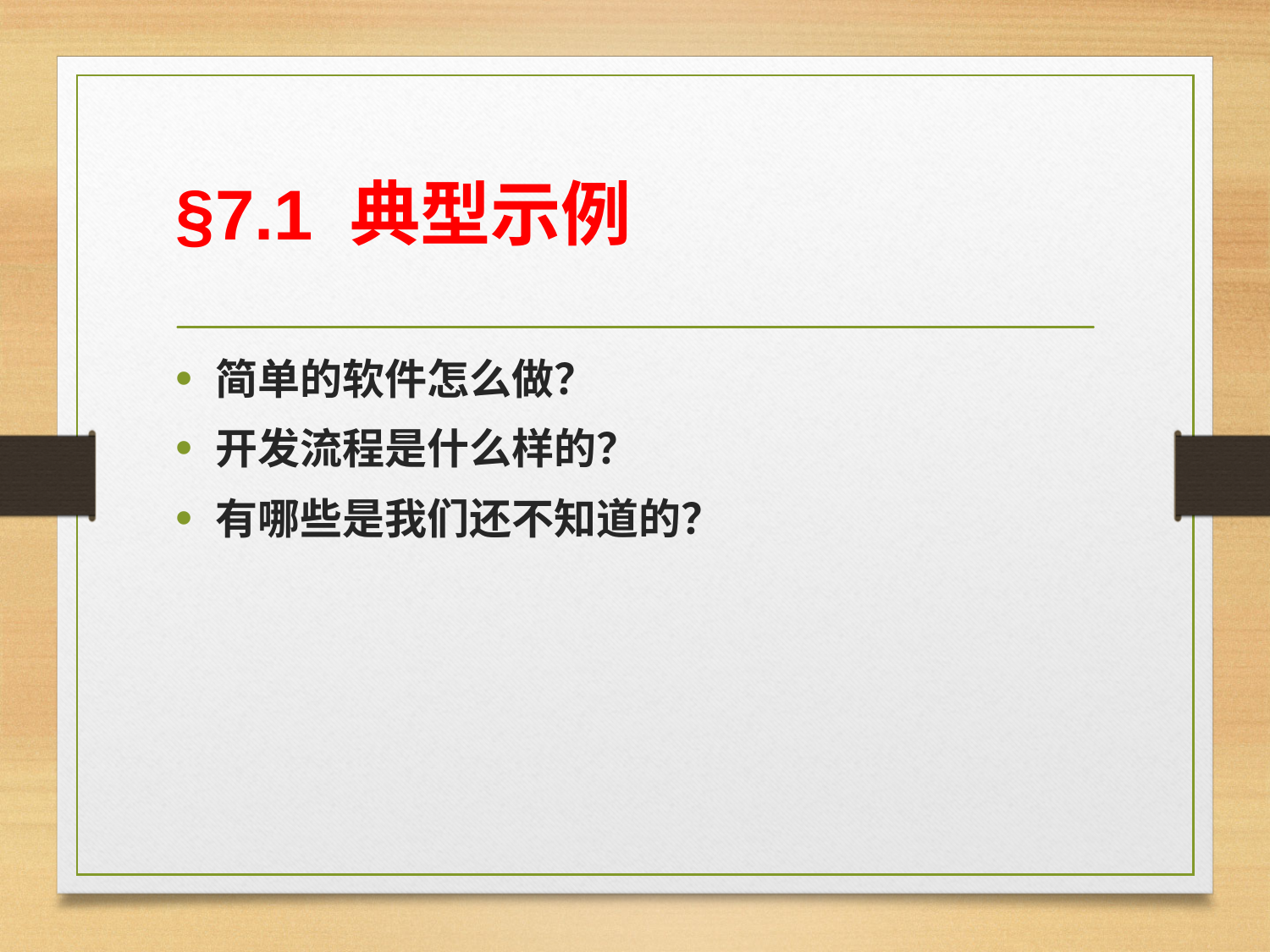

# §7.1 典型示例
简单的软件怎么做？
开发流程是什么样的？
有哪些是我们还不知道的？